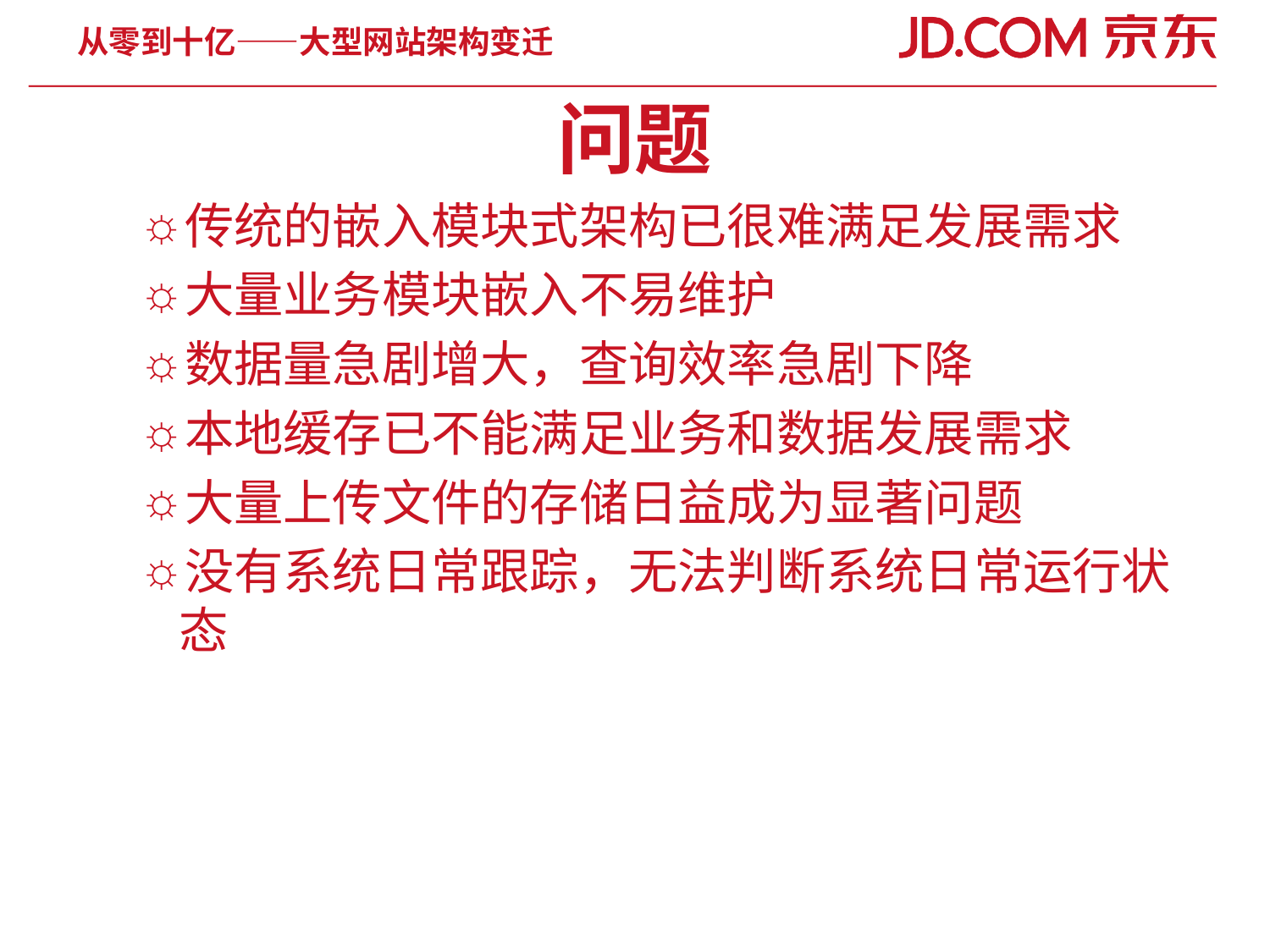

# 问题
传统的嵌入模块式架构已很难满足发展需求
大量业务模块嵌入不易维护
数据量急剧增大，查询效率急剧下降
本地缓存已不能满足业务和数据发展需求
大量上传文件的存储日益成为显著问题
没有系统日常跟踪，无法判断系统日常运行状态